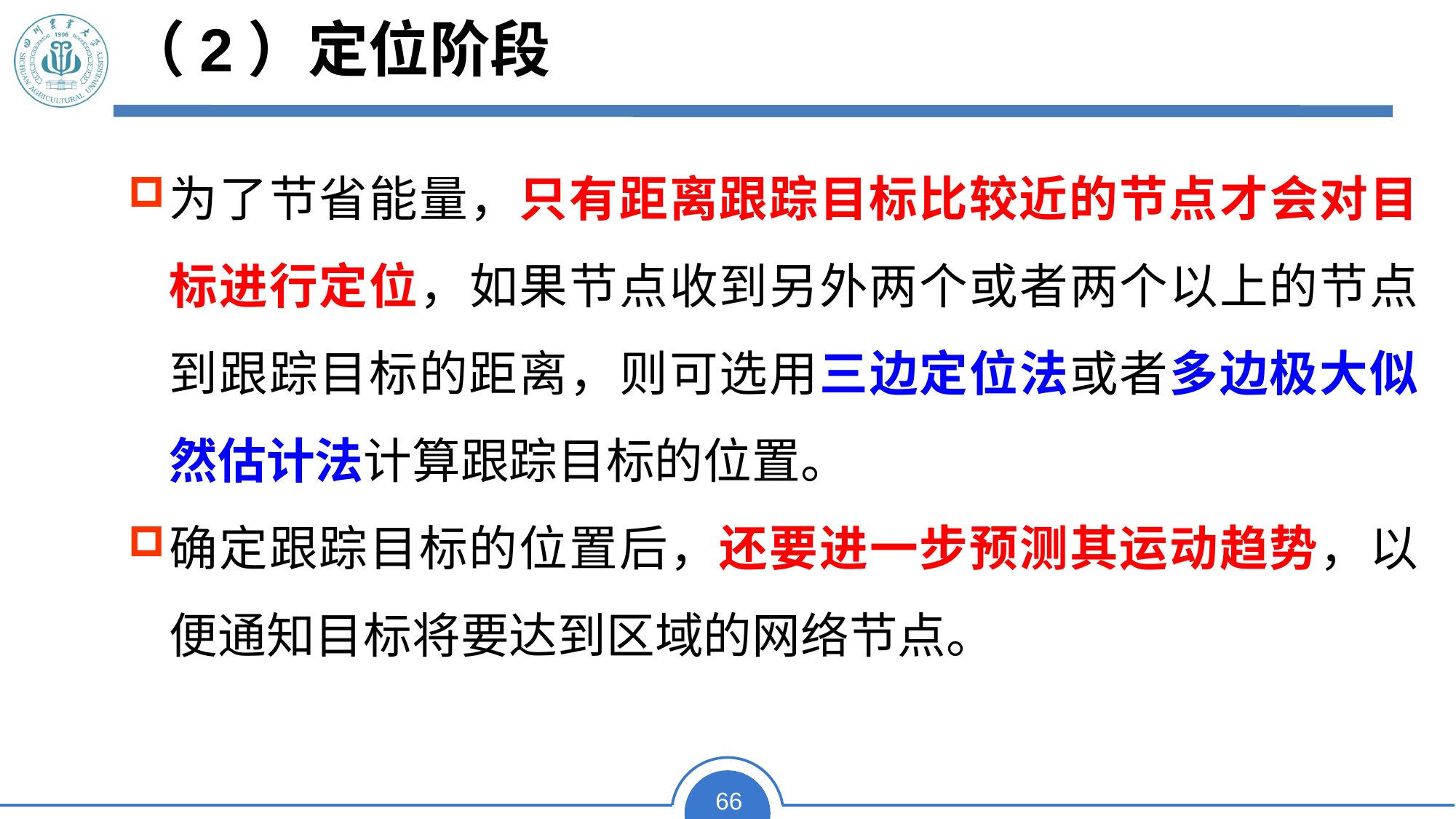

# （2）定位阶段
为了节省能量，只有距离跟踪目标比较近的节点才会对目标进行定位，如果节点收到另外两个或者两个以上的节点到跟踪目标的距离，则可选用三边定位法或者多边极大似然估计法计算跟踪目标的位置。
确定跟踪目标的位置后，还要进一步预测其运动趋势，以便通知目标将要达到区域的网络节点。